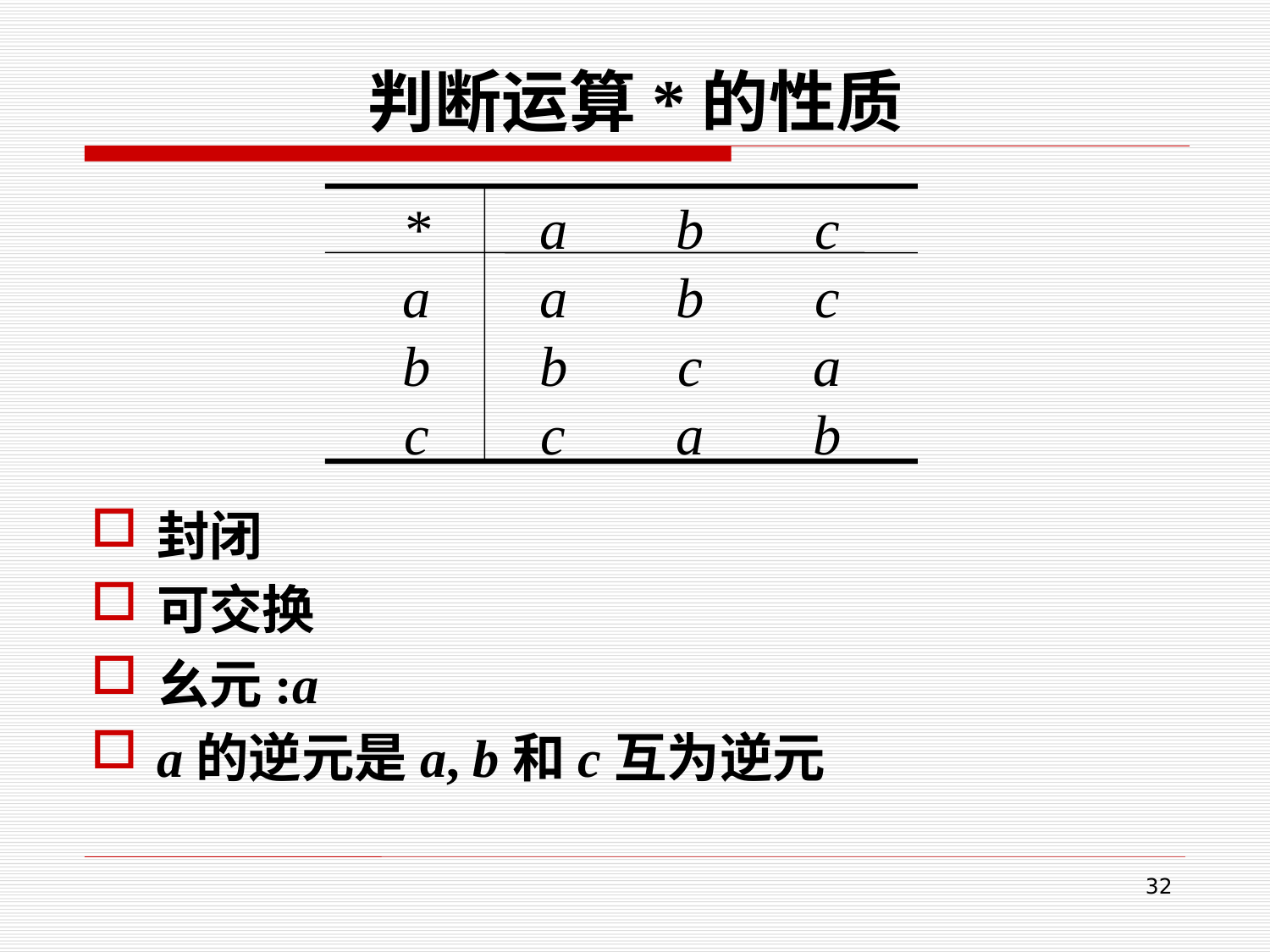

# 判断运算*的性质

*

a

b

c

a

a

b

c

b

b

c

a

c

c

a

b

封闭
可交换
幺元:a
a的逆元是a, b和c互为逆元
32